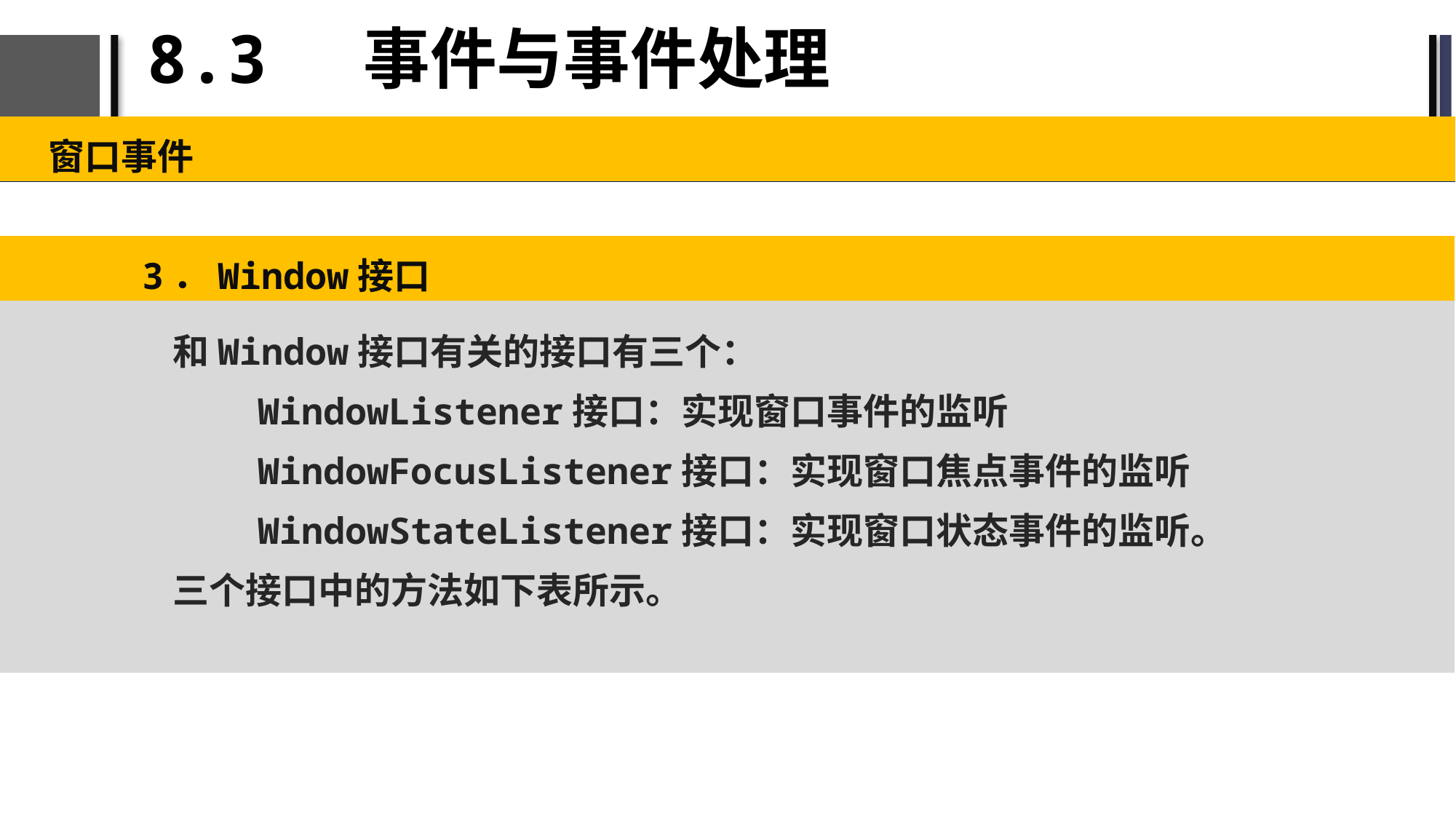

# 8.3  事件与事件处理

窗口事件

3．Window接口

和Window接口有关的接口有三个：
WindowListener接口：实现窗口事件的监听
WindowFocusListener接口：实现窗口焦点事件的监听
WindowStateListener接口：实现窗口状态事件的监听。
三个接口中的方法如下表所示。